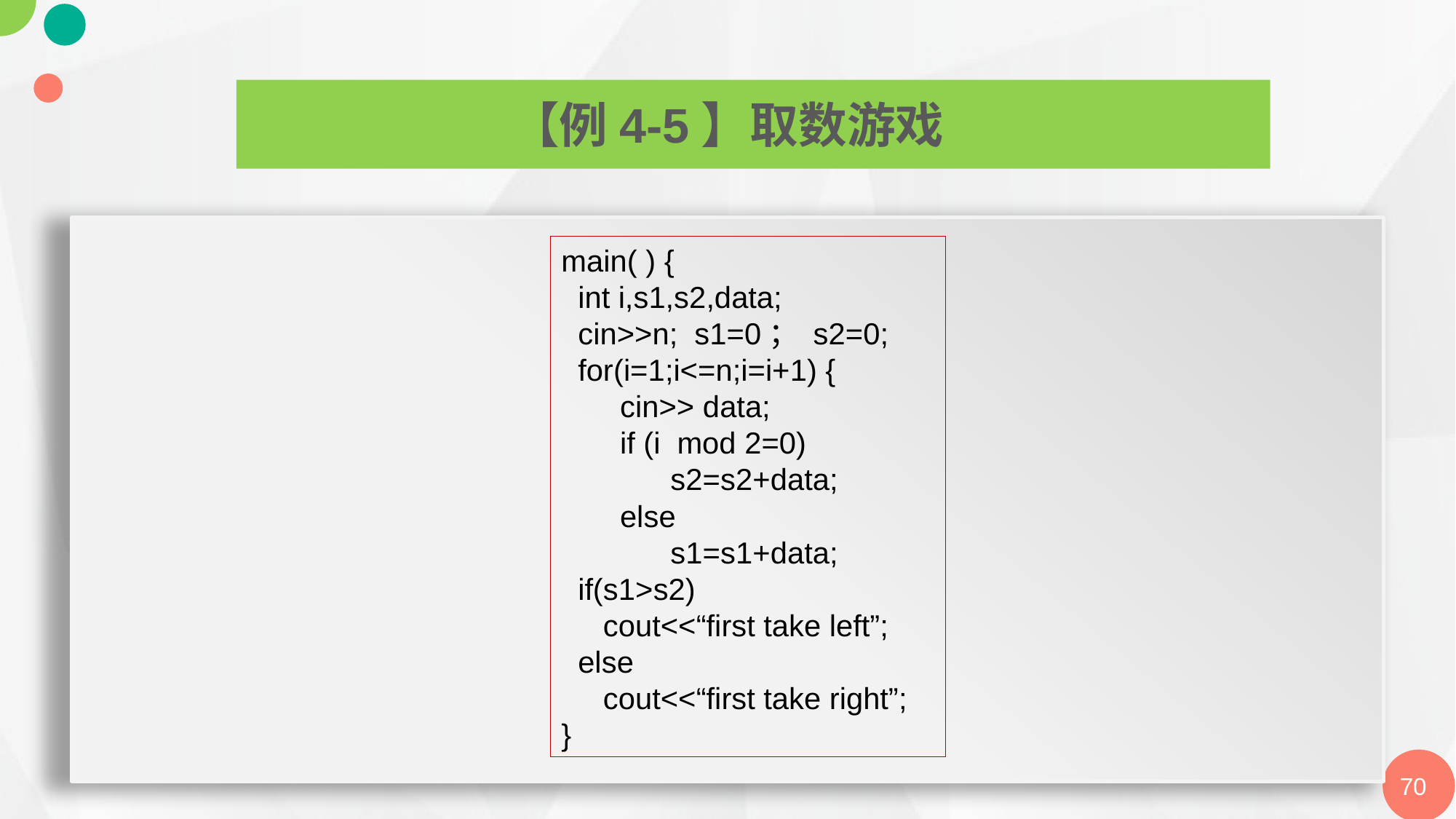

main( ) {
  int i,s1,s2,data;
  cin>>n;  s1=0； s2=0;
  for(i=1;i<=n;i=i+1) {
       cin>> data;
       if (i  mod 2=0)
	s2=s2+data;
       else
	s1=s1+data;
  if(s1>s2)
     cout<<“first take left”;
  else
     cout<<“first take right”;
}
【例4-5】取数游戏